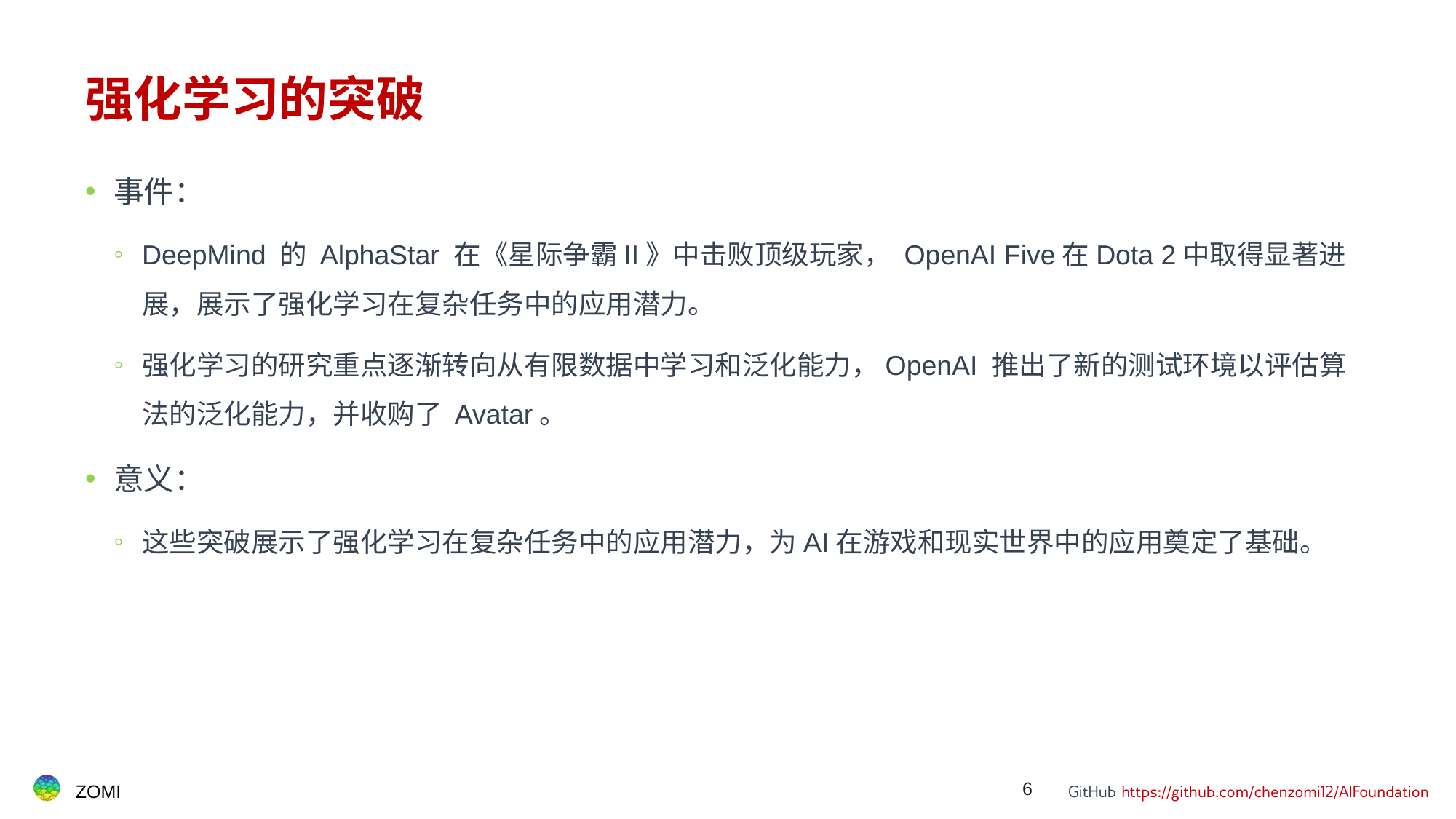

# 强化学习的突破
事件：
DeepMind 的 AlphaStar 在《星际争霸II》中击败顶级玩家， OpenAI Five在Dota 2中取得显著进展，展示了强化学习在复杂任务中的应用潜力。
强化学习的研究重点逐渐转向从有限数据中学习和泛化能力，OpenAI 推出了新的测试环境以评估算法的泛化能力，并收购了 Avatar。
意义：
这些突破展示了强化学习在复杂任务中的应用潜力，为AI在游戏和现实世界中的应用奠定了基础。